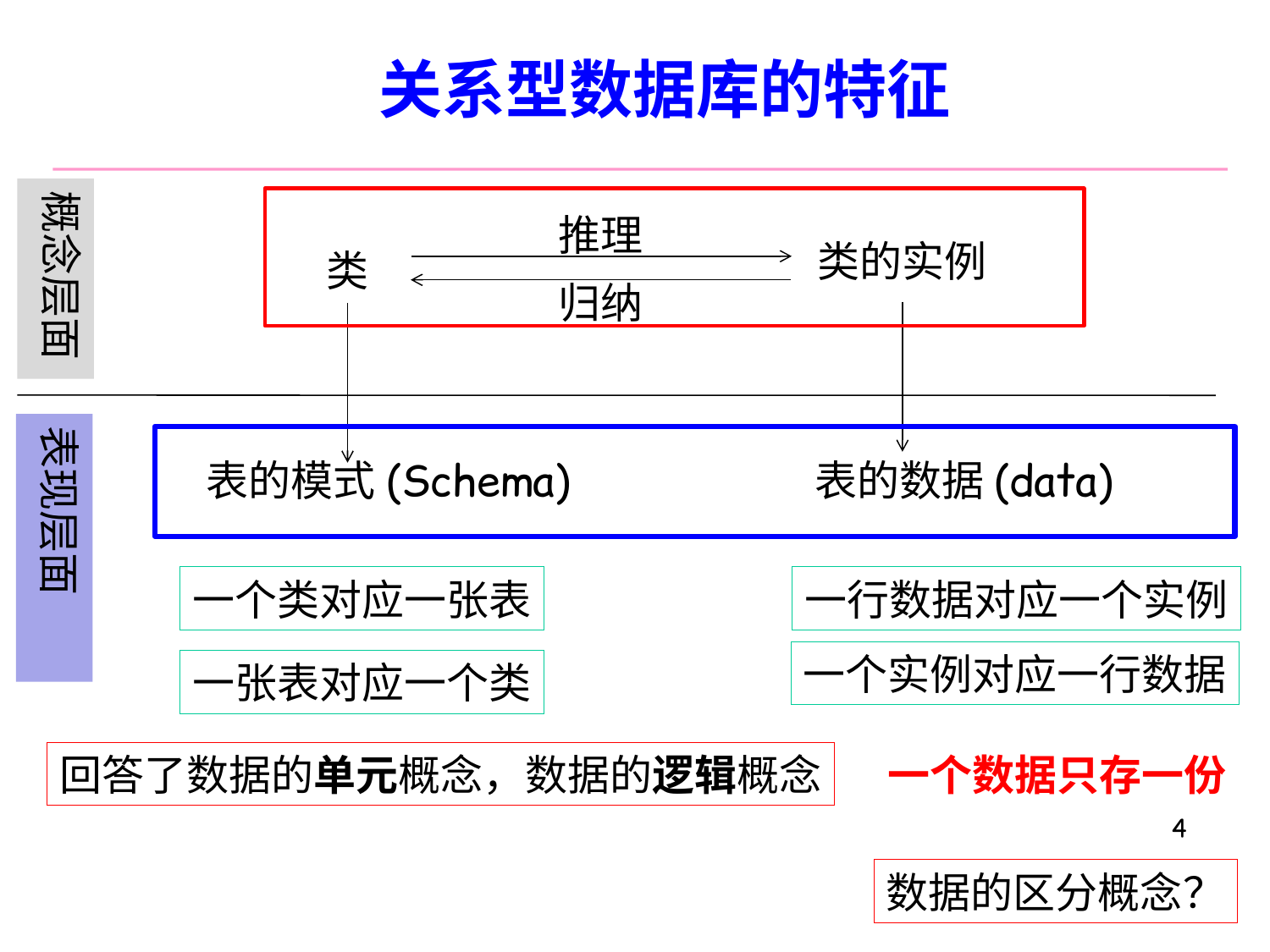

# 关系型数据库的特征
概念层面

推理
类的实例
类
归纳
表现层面

表的模式(Schema)
表的数据(data)
一个类对应一张表
一行数据对应一个实例
一个实例对应一行数据
一张表对应一个类
回答了数据的单元概念，数据的逻辑概念
一个数据只存一份
4
数据的区分概念？